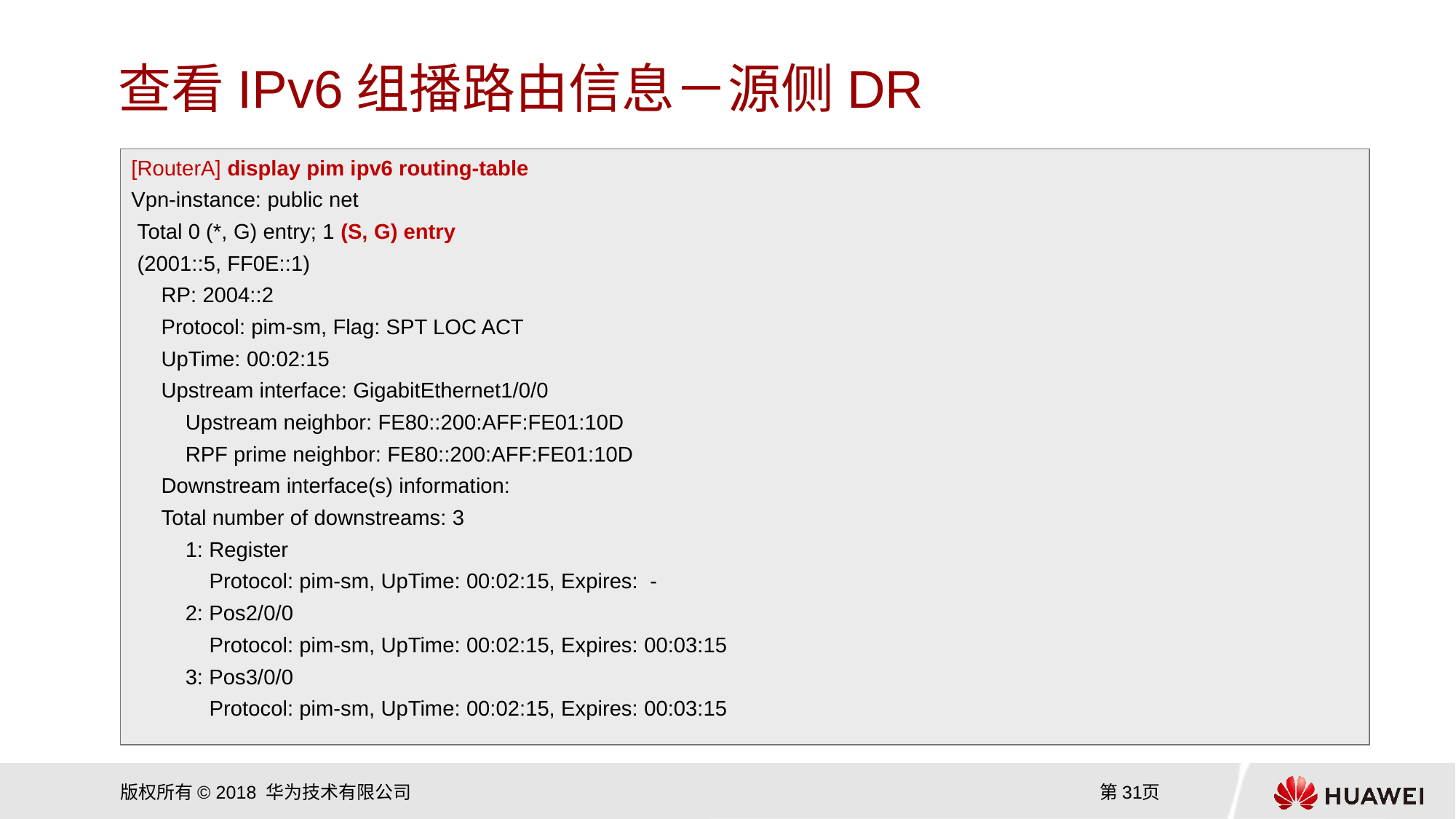

# 查看IPv6组播路由信息－源侧DR
[RouterA] display pim ipv6 routing-table
Vpn-instance: public net
 Total 0 (*, G) entry; 1 (S, G) entry
 (2001::5, FF0E::1)
     RP: 2004::2
     Protocol: pim-sm, Flag: SPT LOC ACT
     UpTime: 00:02:15
     Upstream interface: GigabitEthernet1/0/0
         Upstream neighbor: FE80::200:AFF:FE01:10D
         RPF prime neighbor: FE80::200:AFF:FE01:10D
     Downstream interface(s) information:
     Total number of downstreams: 3
         1: Register
             Protocol: pim-sm, UpTime: 00:02:15, Expires:  -
         2: Pos2/0/0
             Protocol: pim-sm, UpTime: 00:02:15, Expires: 00:03:15
         3: Pos3/0/0
             Protocol: pim-sm, UpTime: 00:02:15, Expires: 00:03:15